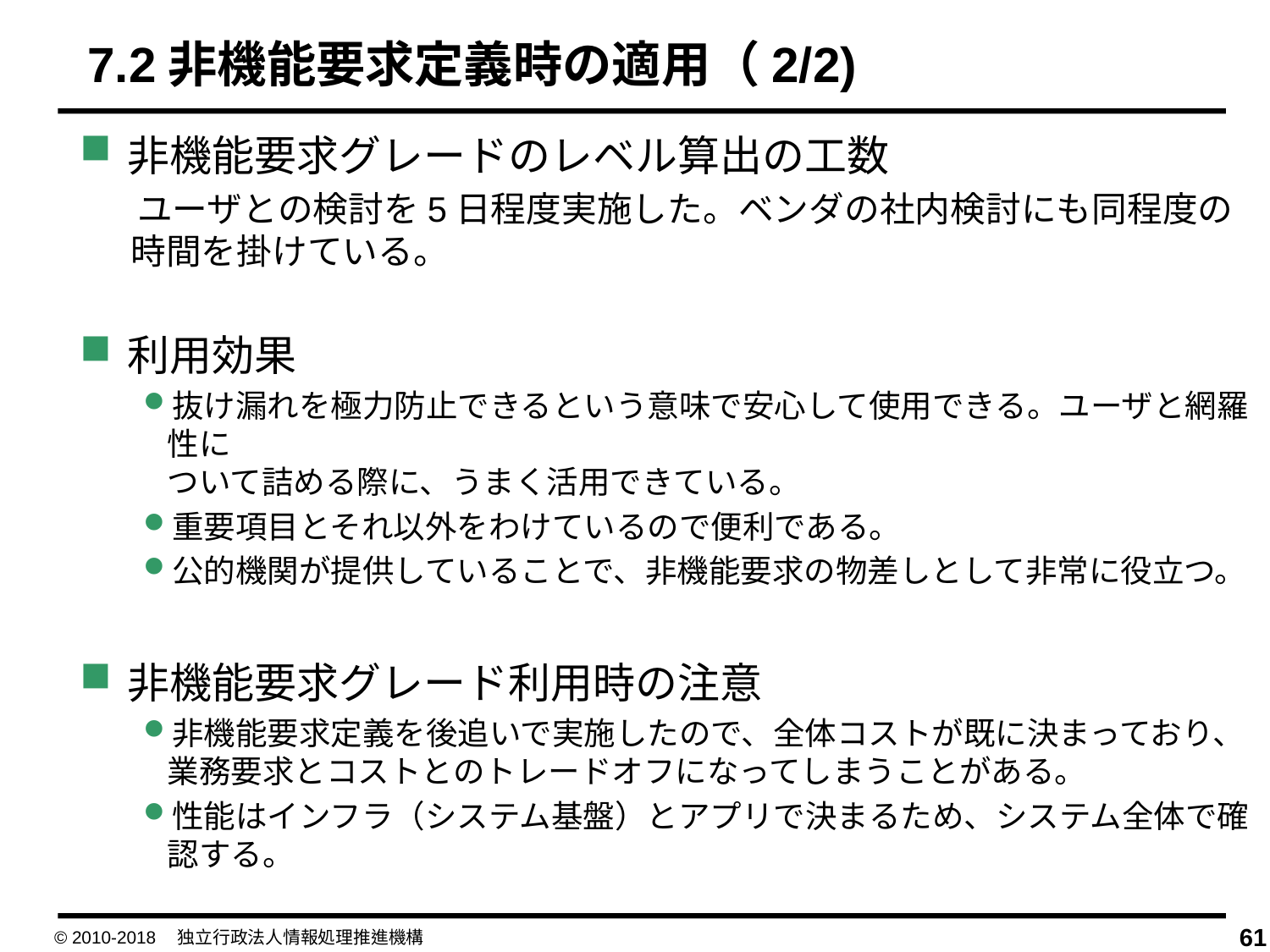

7.2非機能要求定義時の適用（2/2)
非機能要求グレードのレベル算出の工数
   ユーザとの検討を5日程度実施した。ベンダの社内検討にも同程度の時間を掛けている。

利用効果
抜け漏れを極力防止できるという意味で安心して使用できる。ユーザと網羅性に
ついて詰める際に、うまく活用できている。
重要項目とそれ以外をわけているので便利である。
公的機関が提供していることで、非機能要求の物差しとして非常に役立つ。

非機能要求グレード利用時の注意
非機能要求定義を後追いで実施したので、全体コストが既に決まっており、業務要求とコストとのトレードオフになってしまうことがある。
性能はインフラ（システム基盤）とアプリで決まるため、システム全体で確認する。
© 2010-2018　独立行政法人情報処理推進機構